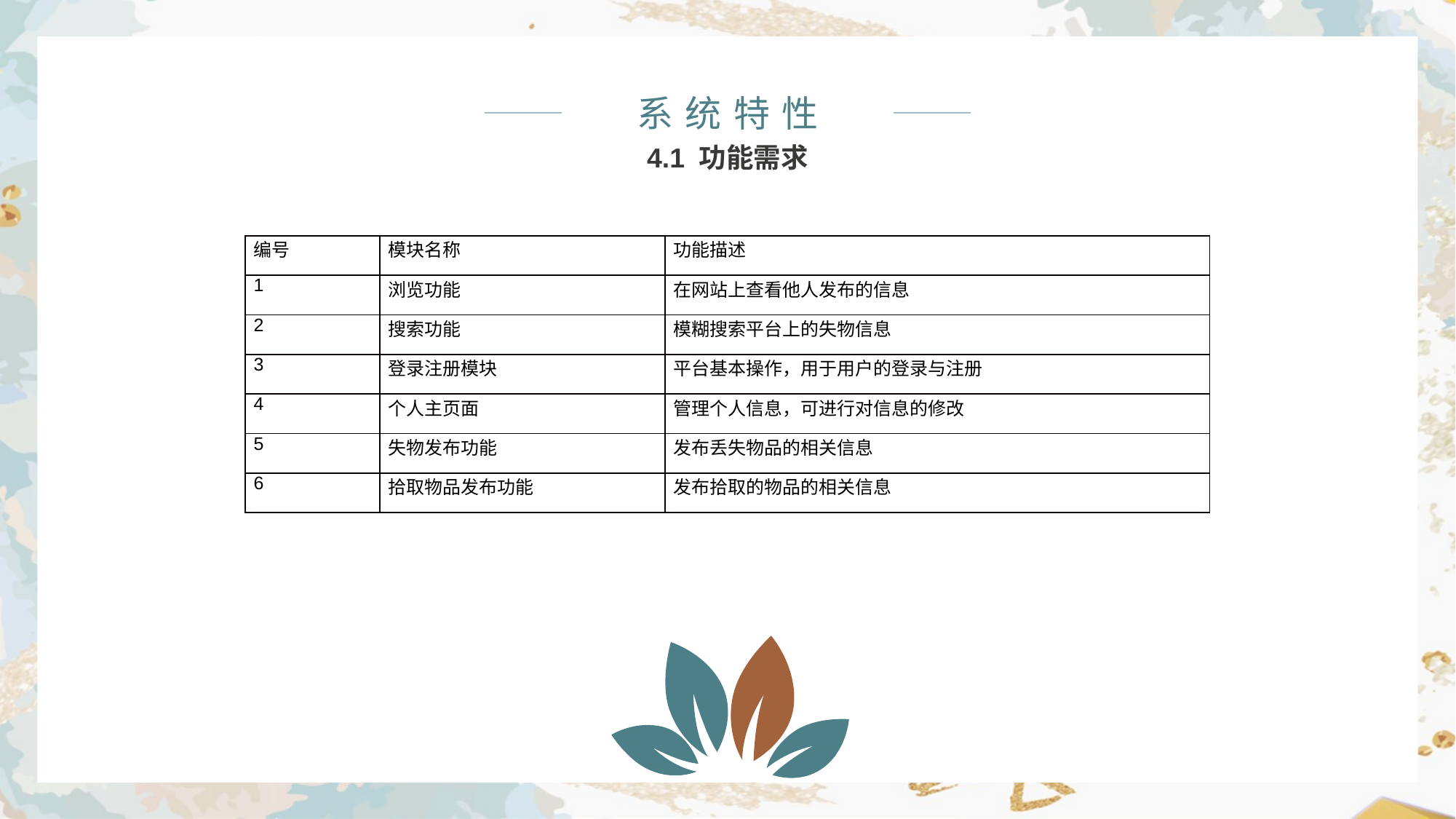

系统特性
4.1 功能需求
| 编号 | 模块名称 | 功能描述 |
| --- | --- | --- |
| 1 | 浏览功能 | 在网站上查看他人发布的信息 |
| 2 | 搜索功能 | 模糊搜索平台上的失物信息 |
| 3 | 登录注册模块 | 平台基本操作，用于用户的登录与注册 |
| 4 | 个人主页面 | 管理个人信息，可进行对信息的修改 |
| 5 | 失物发布功能 | 发布丢失物品的相关信息 |
| 6 | 拾取物品发布功能 | 发布拾取的物品的相关信息 |